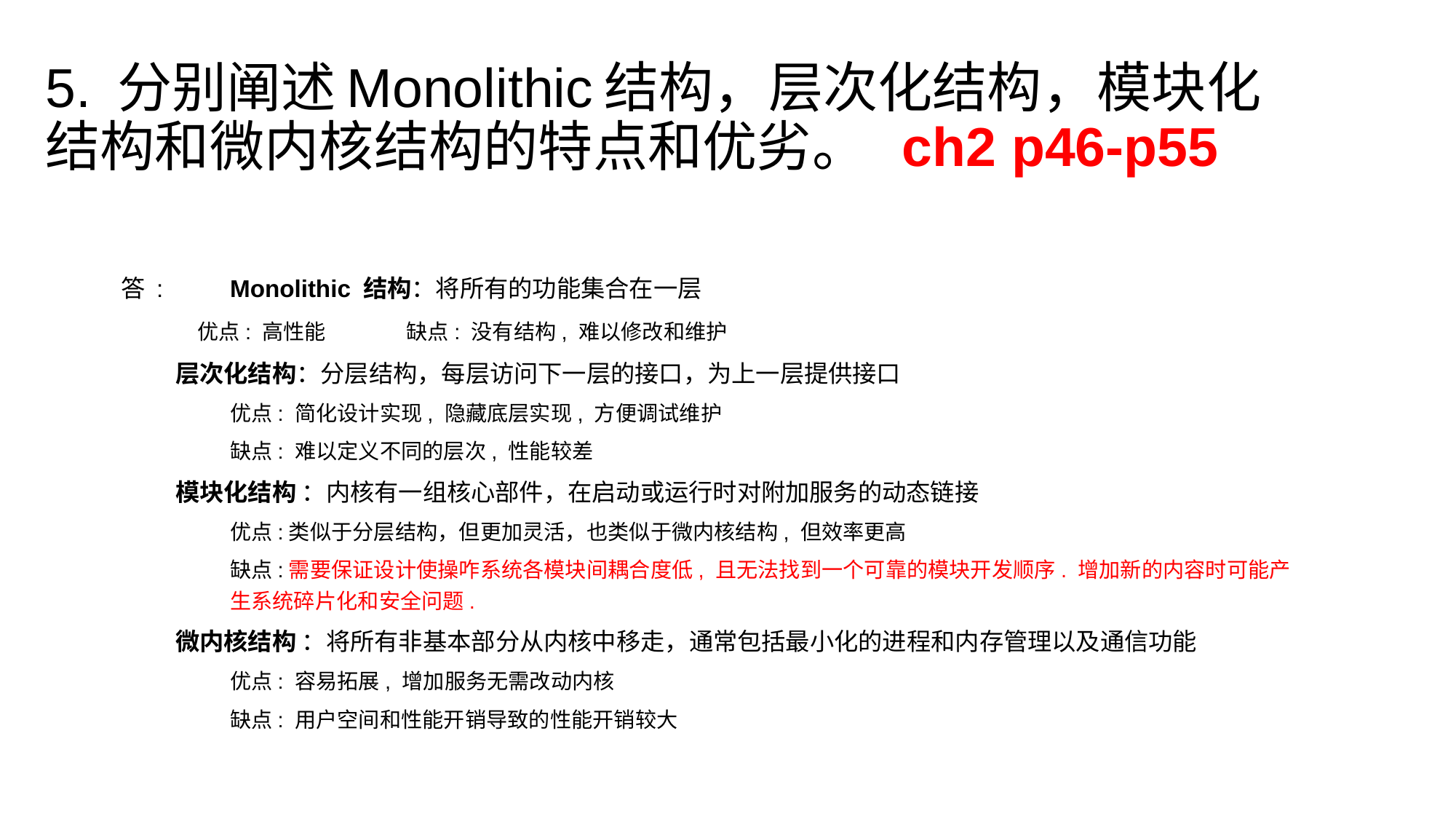

# 5. 分别阐述Monolithic结构，层次化结构，模块化结构和微内核结构的特点和优劣。  ch2 p46-p55
答 :	Monolithic 结构：将所有的功能集合在一层
             优点: 高性能                 缺点: 没有结构, 难以修改和维护
层次化结构：分层结构，每层访问下一层的接口，为上一层提供接口
优点: 简化设计实现, 隐藏底层实现, 方便调试维护
缺点: 难以定义不同的层次, 性能较差
模块化结构 ：内核有一组核心部件，在启动或运行时对附加服务的动态链接
优点:类似于分层结构，但更加灵活，也类似于微内核结构, 但效率更高
缺点:需要保证设计使操咋系统各模块间耦合度低, 且无法找到一个可靠的模块开发顺序. 增加新的内容时可能产生系统碎片化和安全问题.
微内核结构 ：将所有非基本部分从内核中移走，通常包括最小化的进程和内存管理以及通信功能
优点: 容易拓展, 增加服务无需改动内核
缺点: 用户空间和性能开销导致的性能开销较大